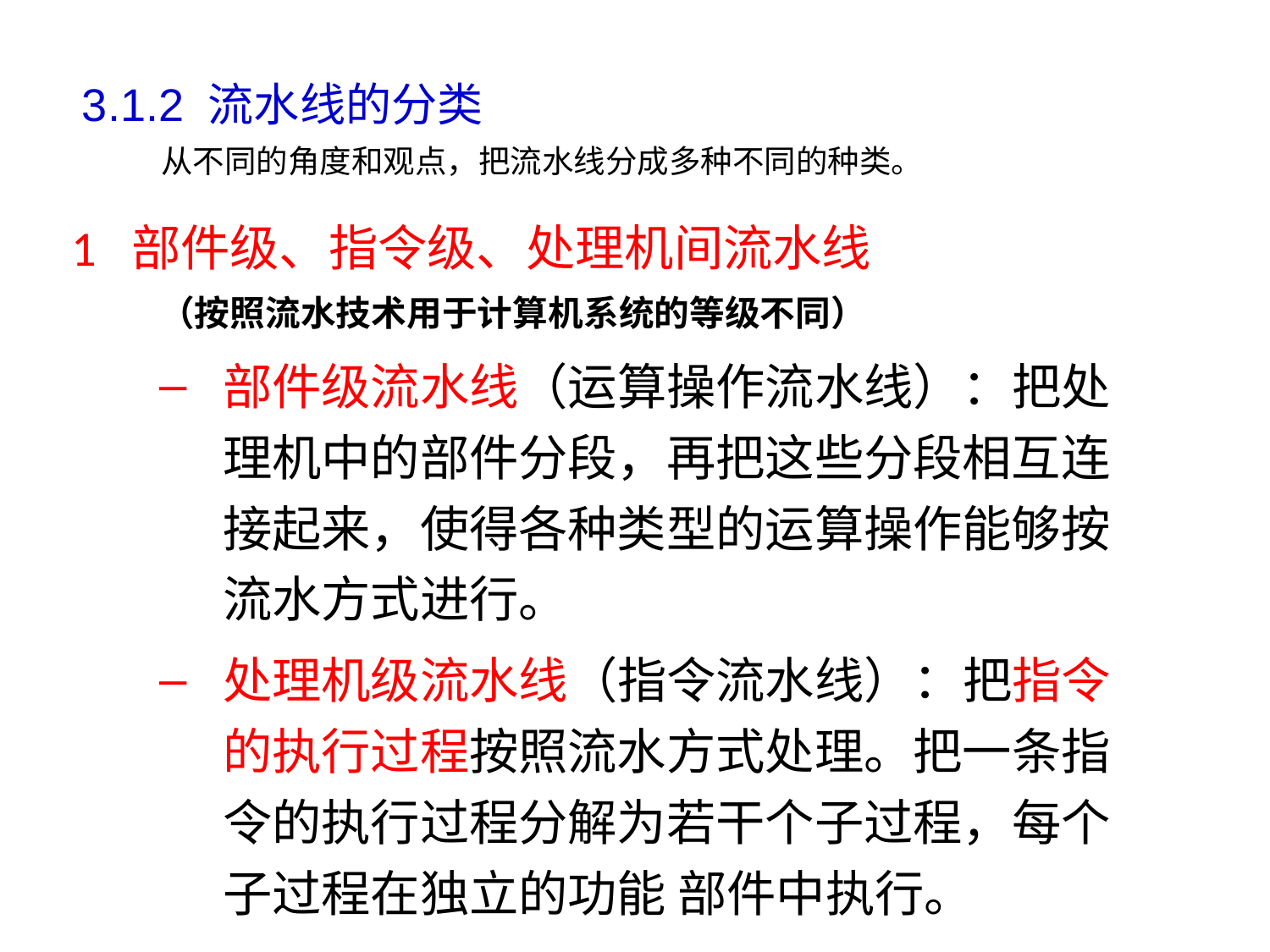

3.1.2 流水线的分类
从不同的角度和观点，把流水线分成多种不同的种类。
1  部件级、指令级、处理机间流水线
（按照流水技术用于计算机系统的等级不同）
部件级流水线（运算操作流水线）：把处理机中的部件分段，再把这些分段相互连接起来，使得各种类型的运算操作能够按流水方式进行。
处理机级流水线（指令流水线）：把指令的执行过程按照流水方式处理。把一条指令的执行过程分解为若干个子过程，每个子过程在独立的功能 部件中执行。